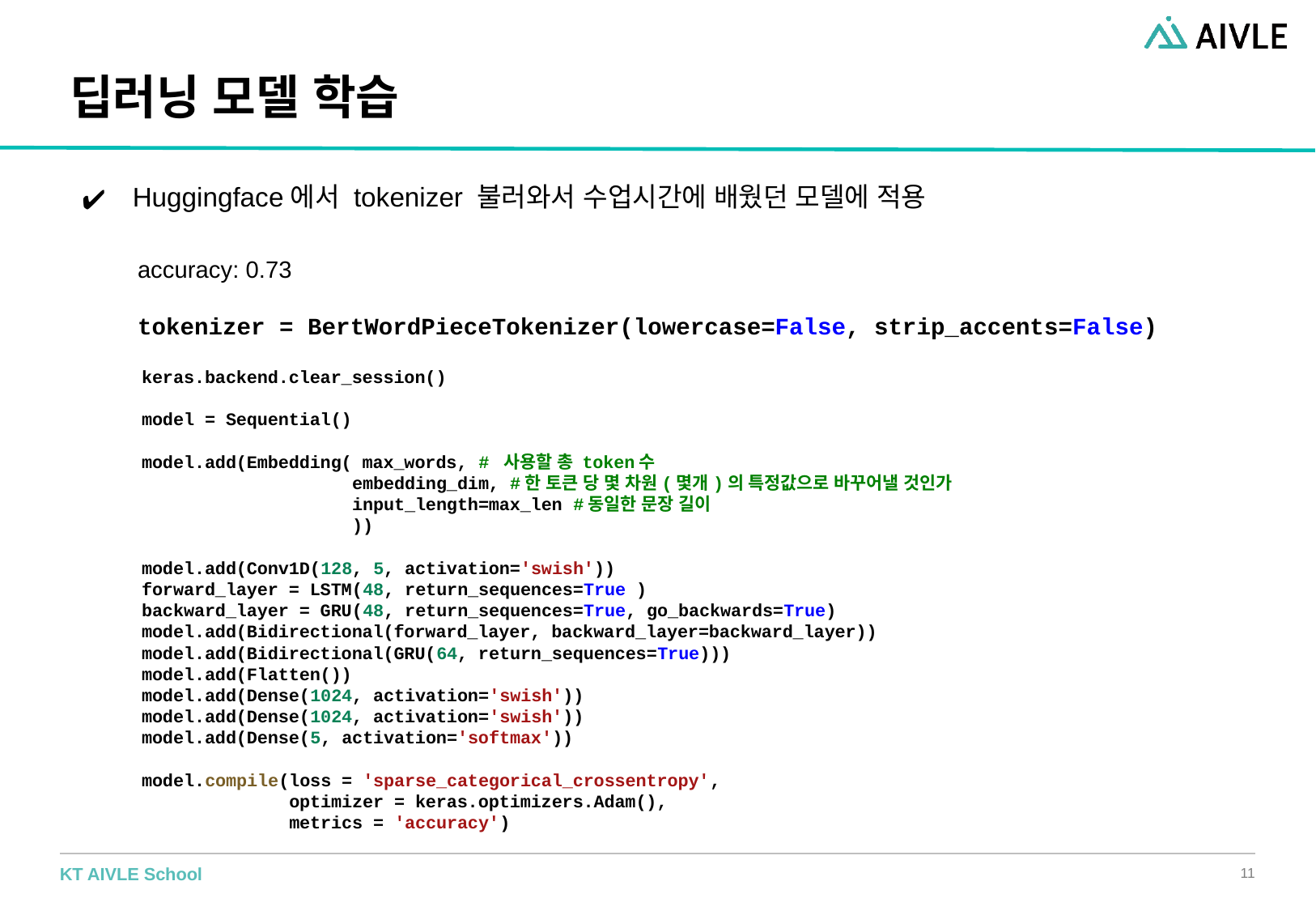

# 딥러닝 모델 학습
Huggingface에서 tokenizer 불러와서 수업시간에 배웠던 모델에 적용
accuracy: 0.73
tokenizer = BertWordPieceTokenizer(lowercase=False, strip_accents=False)
keras.backend.clear_session()
model = Sequential()
model.add(Embedding( max_words, # 사용할 총 token수
                    embedding_dim, #한 토큰 당 몇 차원(몇개)의 특정값으로 바꾸어낼 것인가
                    input_length=max_len #동일한 문장 길이
                    ))
model.add(Conv1D(128, 5, activation='swish'))
forward_layer = LSTM(48, return_sequences=True )
backward_layer = GRU(48, return_sequences=True, go_backwards=True)
model.add(Bidirectional(forward_layer, backward_layer=backward_layer))
model.add(Bidirectional(GRU(64, return_sequences=True)))
model.add(Flatten())
model.add(Dense(1024, activation='swish'))
model.add(Dense(1024, activation='swish'))
model.add(Dense(5, activation='softmax'))
model.compile(loss = 'sparse_categorical_crossentropy',
              optimizer = keras.optimizers.Adam(),
              metrics = 'accuracy')